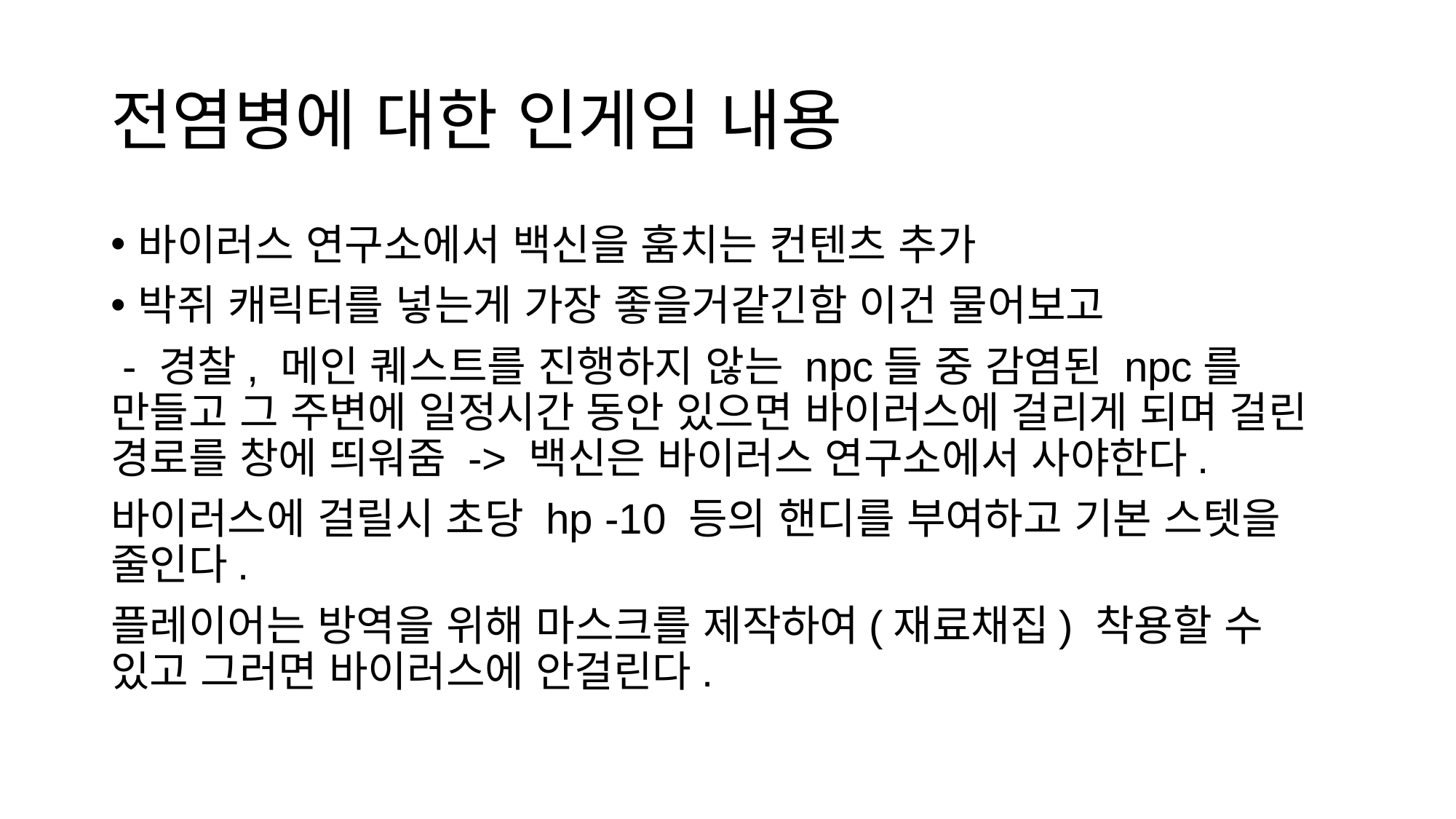

# 전염병에 대한 인게임 내용
바이러스 연구소에서 백신을 훔치는 컨텐츠 추가
박쥐 캐릭터를 넣는게 가장 좋을거같긴함 이건 물어보고
 - 경찰, 메인 퀘스트를 진행하지 않는 npc들 중 감염된 npc를 만들고 그 주변에 일정시간 동안 있으면 바이러스에 걸리게 되며 걸린 경로를 창에 띄워줌 -> 백신은 바이러스 연구소에서 사야한다.
바이러스에 걸릴시 초당 hp -10 등의 핸디를 부여하고 기본 스텟을 줄인다.
플레이어는 방역을 위해 마스크를 제작하여(재료채집) 착용할 수 있고 그러면 바이러스에 안걸린다.